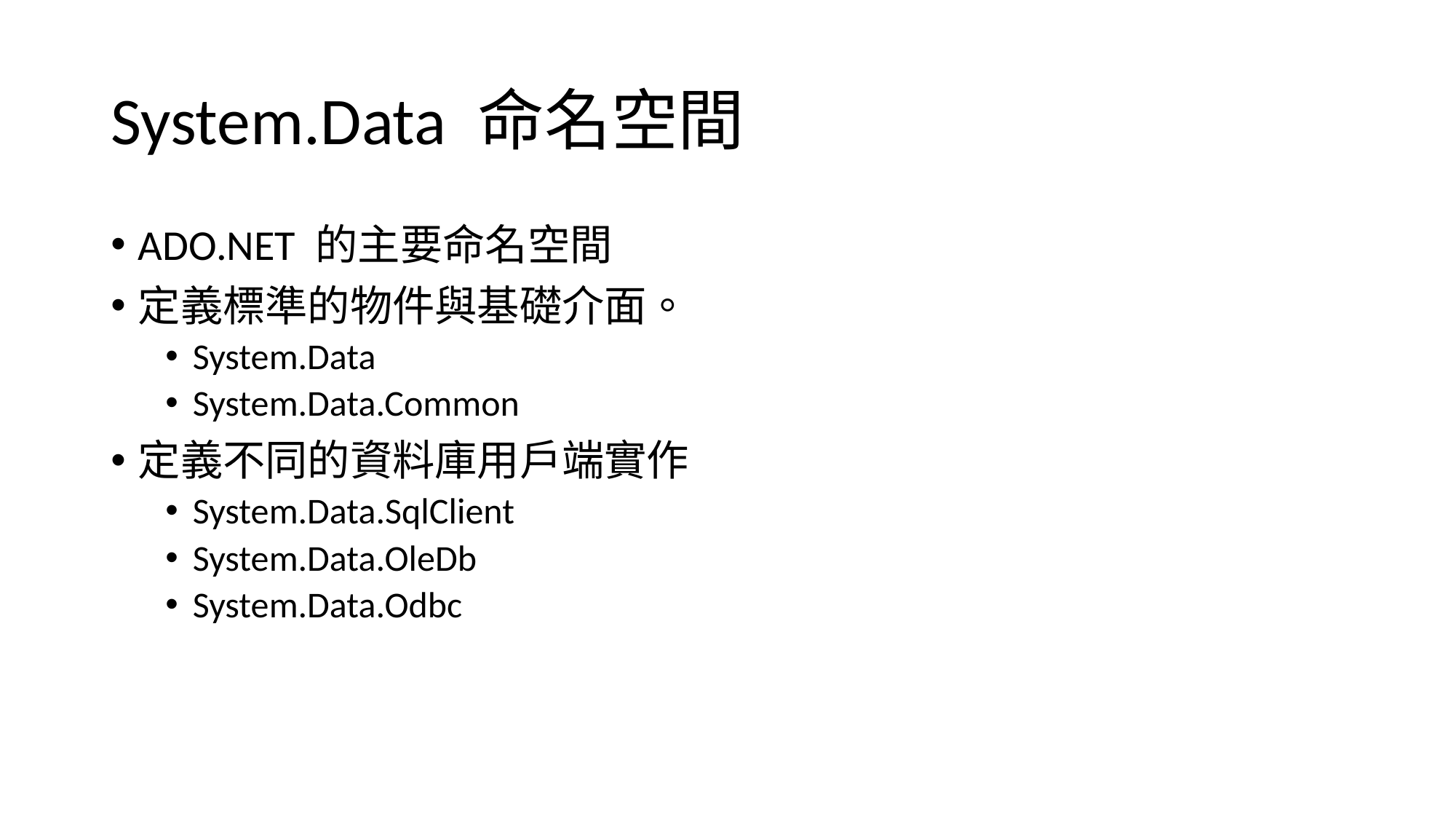

# System.Data 命名空間
ADO.NET 的主要命名空間
定義標準的物件與基礎介面。
System.Data
System.Data.Common
定義不同的資料庫用戶端實作
System.Data.SqlClient
System.Data.OleDb
System.Data.Odbc